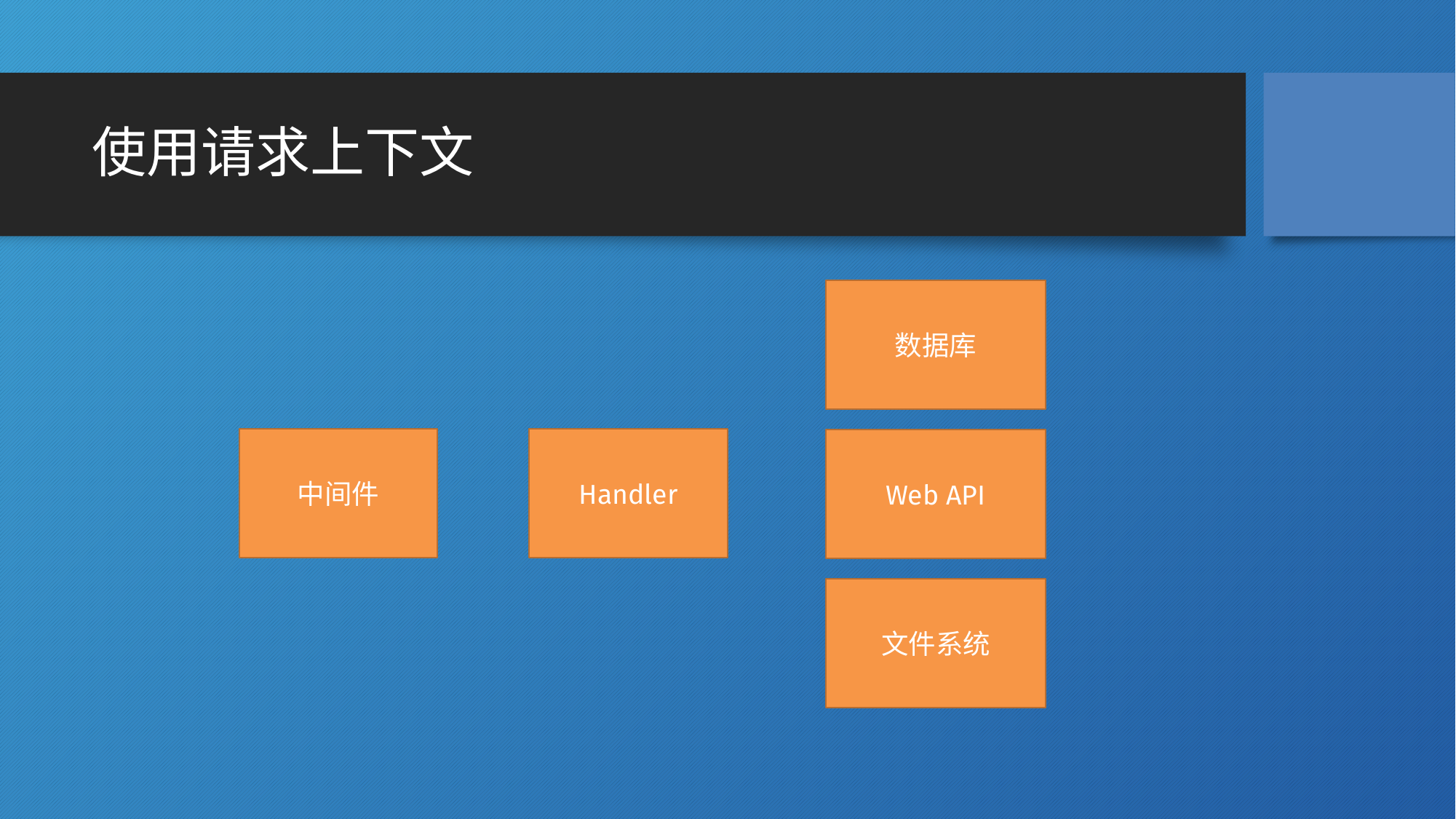

# 使用请求上下文
数据库
中间件
Handler
Web API
文件系统